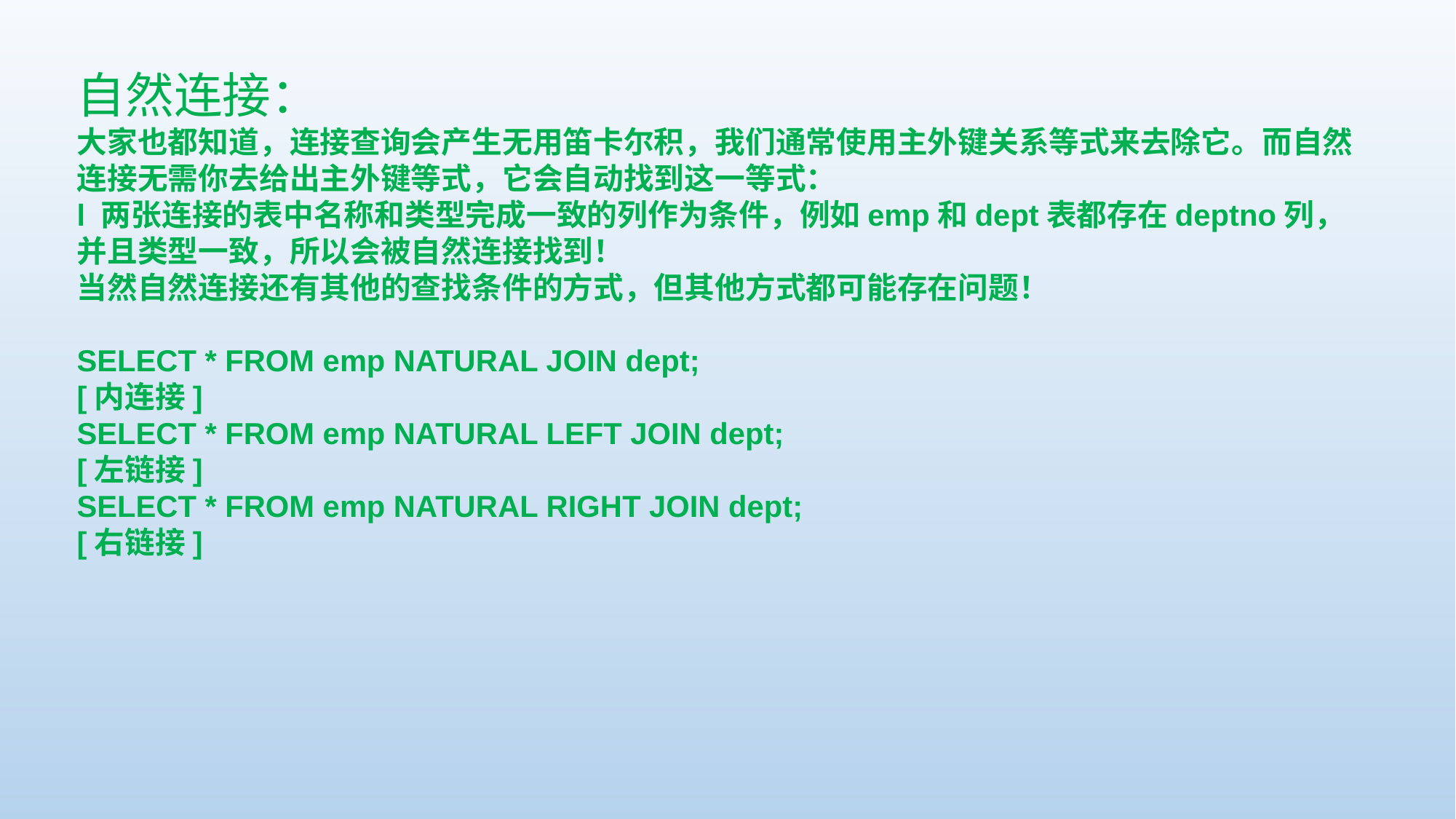

自然连接：
大家也都知道，连接查询会产生无用笛卡尔积，我们通常使用主外键关系等式来去除它。而自然连接无需你去给出主外键等式，它会自动找到这一等式：l 两张连接的表中名称和类型完成一致的列作为条件，例如emp和dept表都存在deptno列，并且类型一致，所以会被自然连接找到！当然自然连接还有其他的查找条件的方式，但其他方式都可能存在问题！

SELECT * FROM emp NATURAL JOIN dept;
[内连接]
SELECT * FROM emp NATURAL LEFT JOIN dept;
[左链接]
SELECT * FROM emp NATURAL RIGHT JOIN dept;
[右链接]